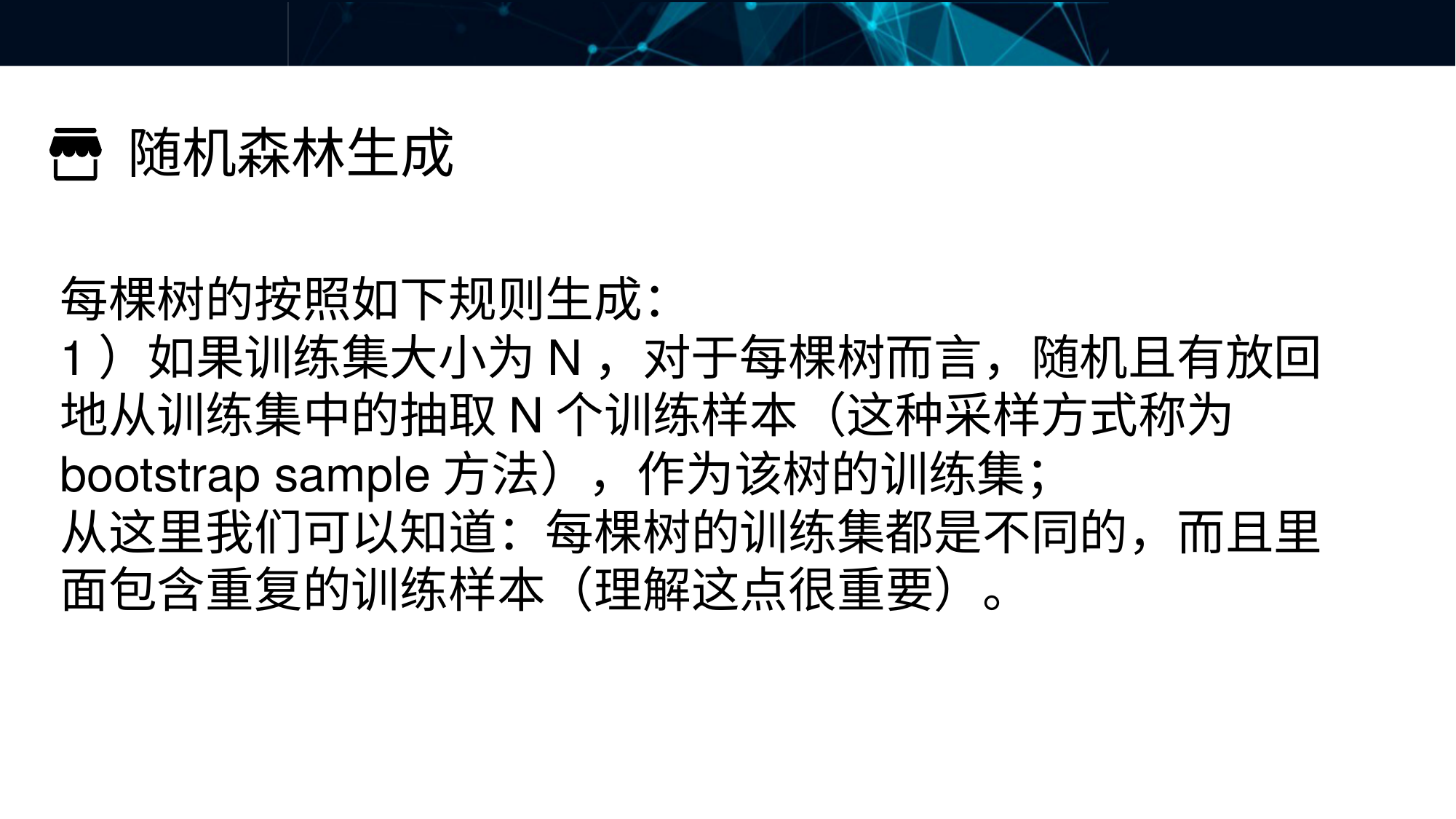

随机森林生成

每棵树的按照如下规则生成：
1）如果训练集大小为N，对于每棵树而言，随机且有放回地从训练集中的抽取N个训练样本（这种采样方式称为bootstrap sample方法），作为该树的训练集；
从这里我们可以知道：每棵树的训练集都是不同的，而且里面包含重复的训练样本（理解这点很重要）。